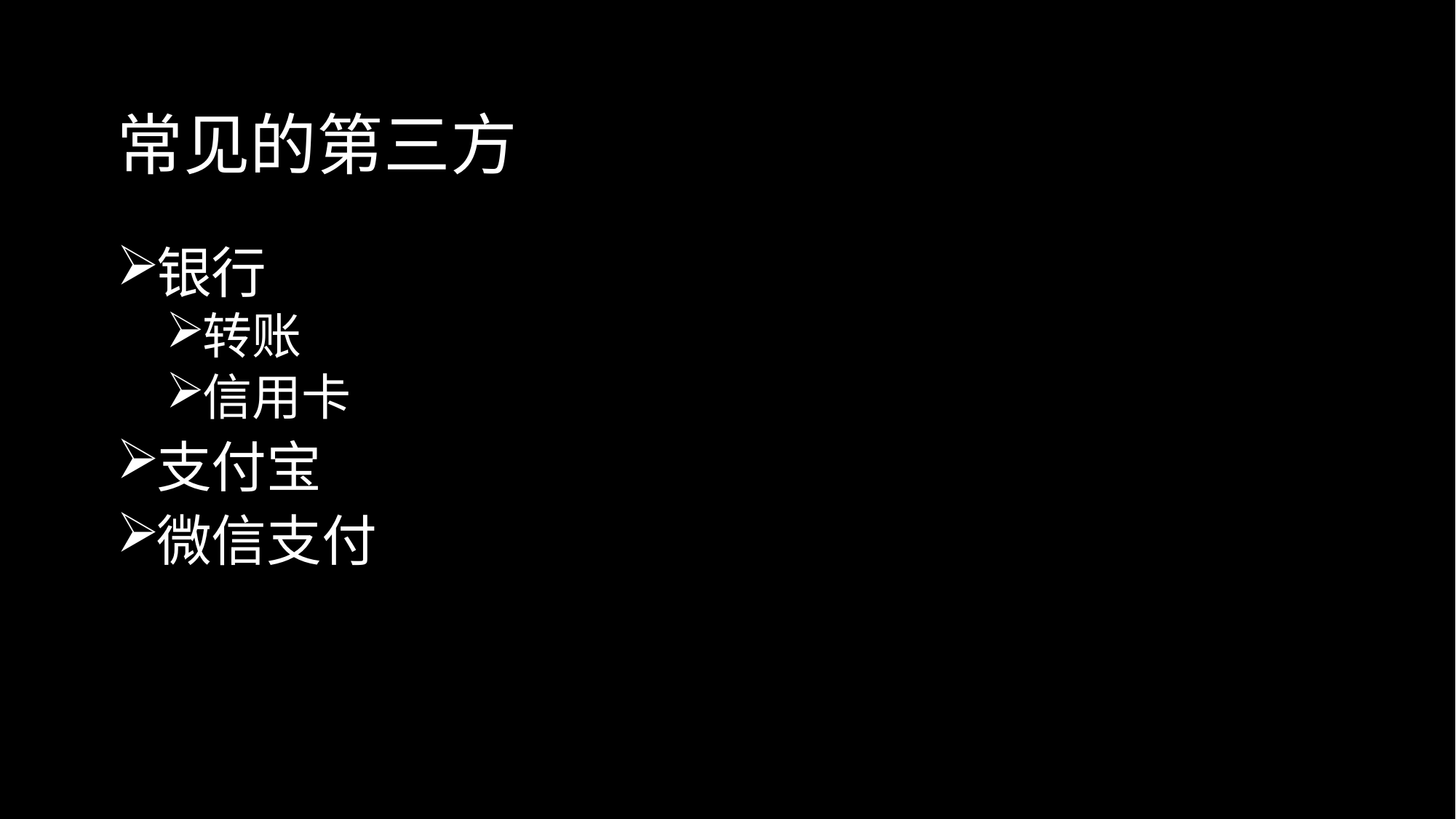

# 常见的第三方
银行
转账
信用卡
支付宝
微信支付